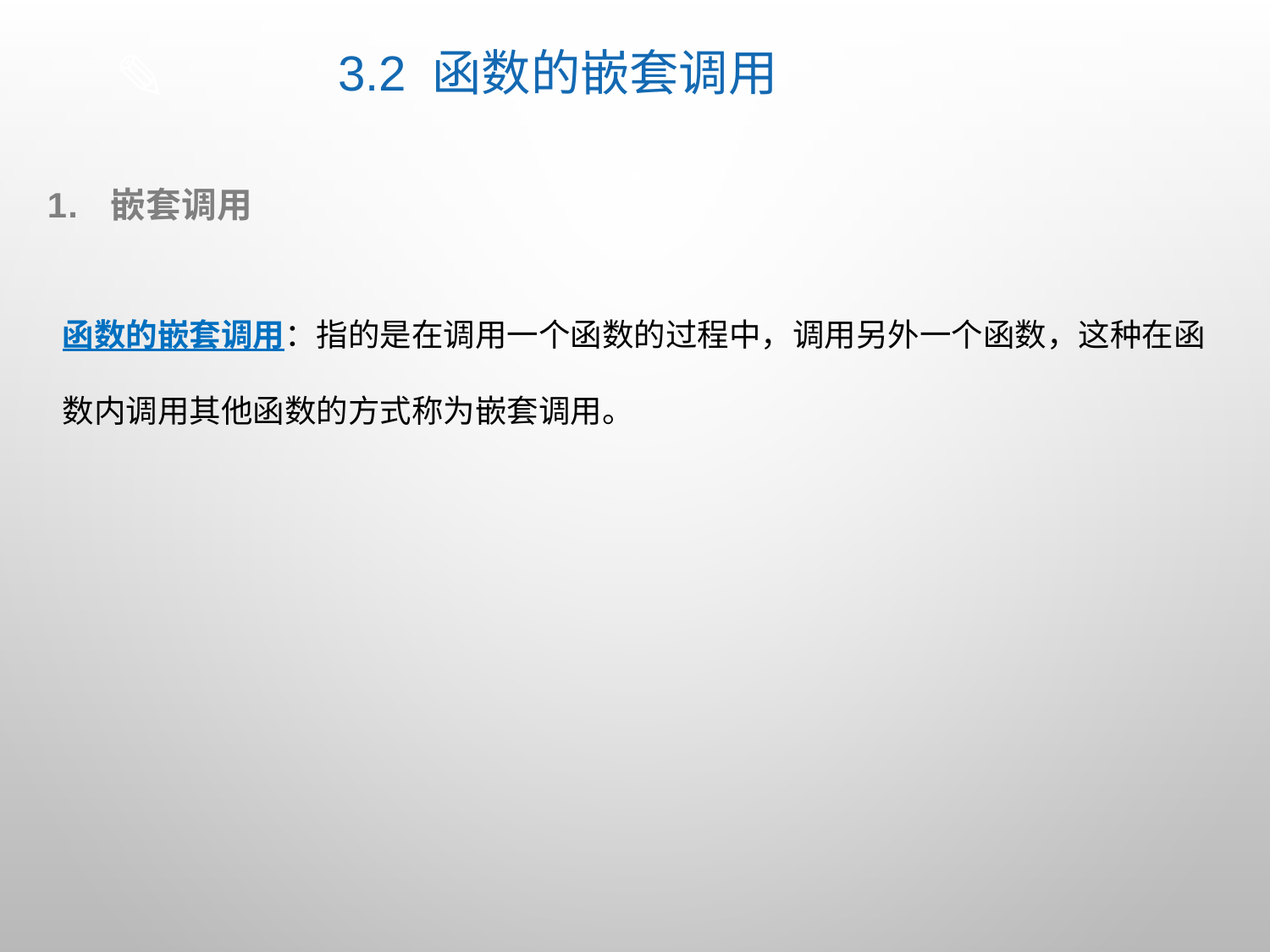

# 3.2 函数的嵌套调用
嵌套调用
函数的嵌套调用：指的是在调用一个函数的过程中，调用另外一个函数，这种在函数内调用其他函数的方式称为嵌套调用。